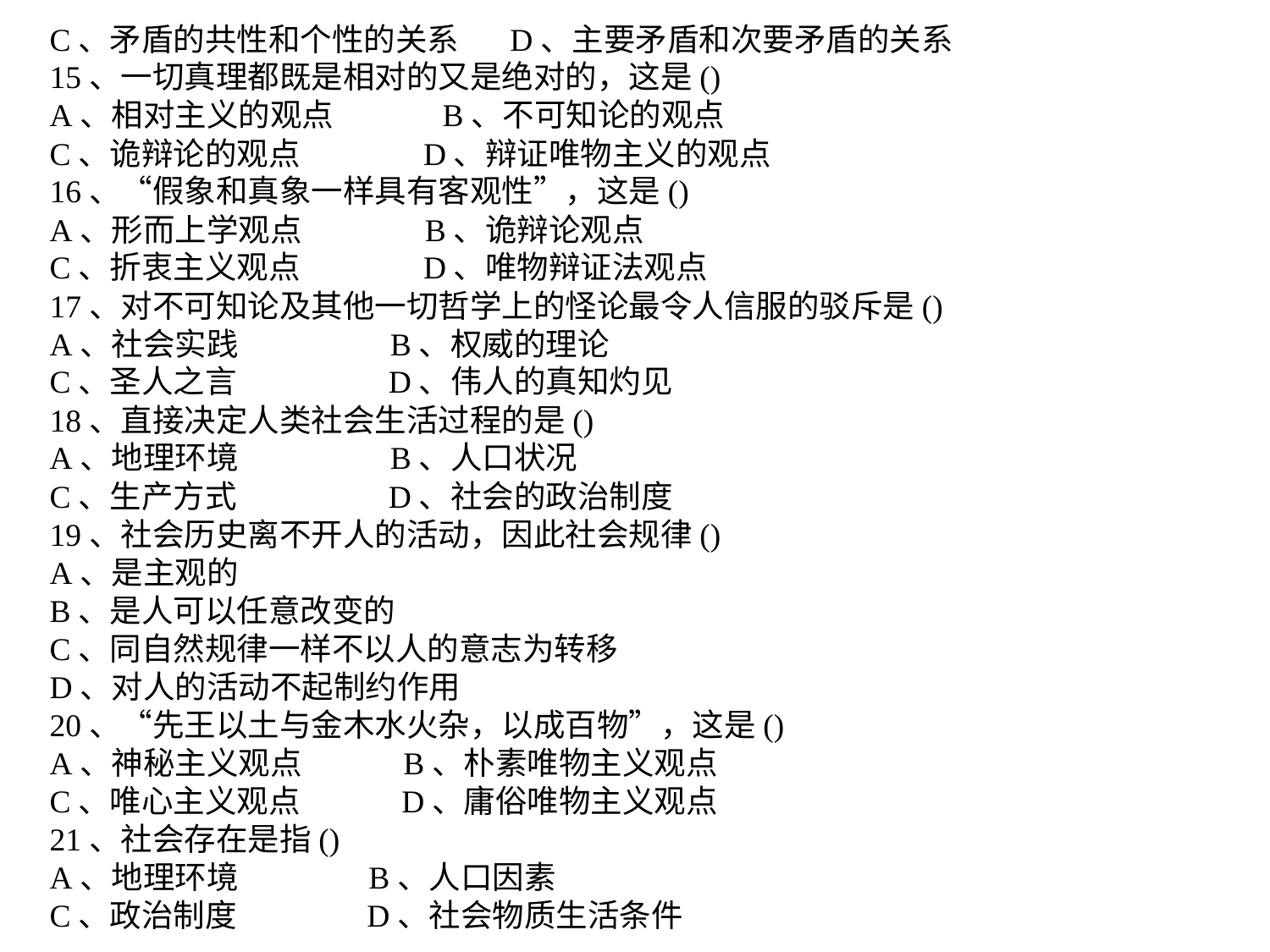

C、矛盾的共性和个性的关系      D、主要矛盾和次要矛盾的关系
15、一切真理都既是相对的又是绝对的，这是()
A、相对主义的观点              B、不可知论的观点
C、诡辩论的观点                D、辩证唯物主义的观点
16、“假象和真象一样具有客观性”，这是()
A、形而上学观点                B、诡辩论观点
C、折衷主义观点                D、唯物辩证法观点
17、对不可知论及其他一切哲学上的怪论最令人信服的驳斥是()
A、社会实践                    B、权威的理论
C、圣人之言                    D、伟人的真知灼见
18、直接决定人类社会生活过程的是()
A、地理环境                    B、人口状况
C、生产方式                    D、社会的政治制度
19、社会历史离不开人的活动，因此社会规律()
A、是主观的
B、是人可以任意改变的
C、同自然规律一样不以人的意志为转移
D、对人的活动不起制约作用
20、“先王以土与金木水火杂，以成百物”，这是()
A、神秘主义观点             B、朴素唯物主义观点
C、唯心主义观点             D、庸俗唯物主义观点
21、社会存在是指()
A、地理环境                 B、人口因素
C、政治制度                 D、社会物质生活条件